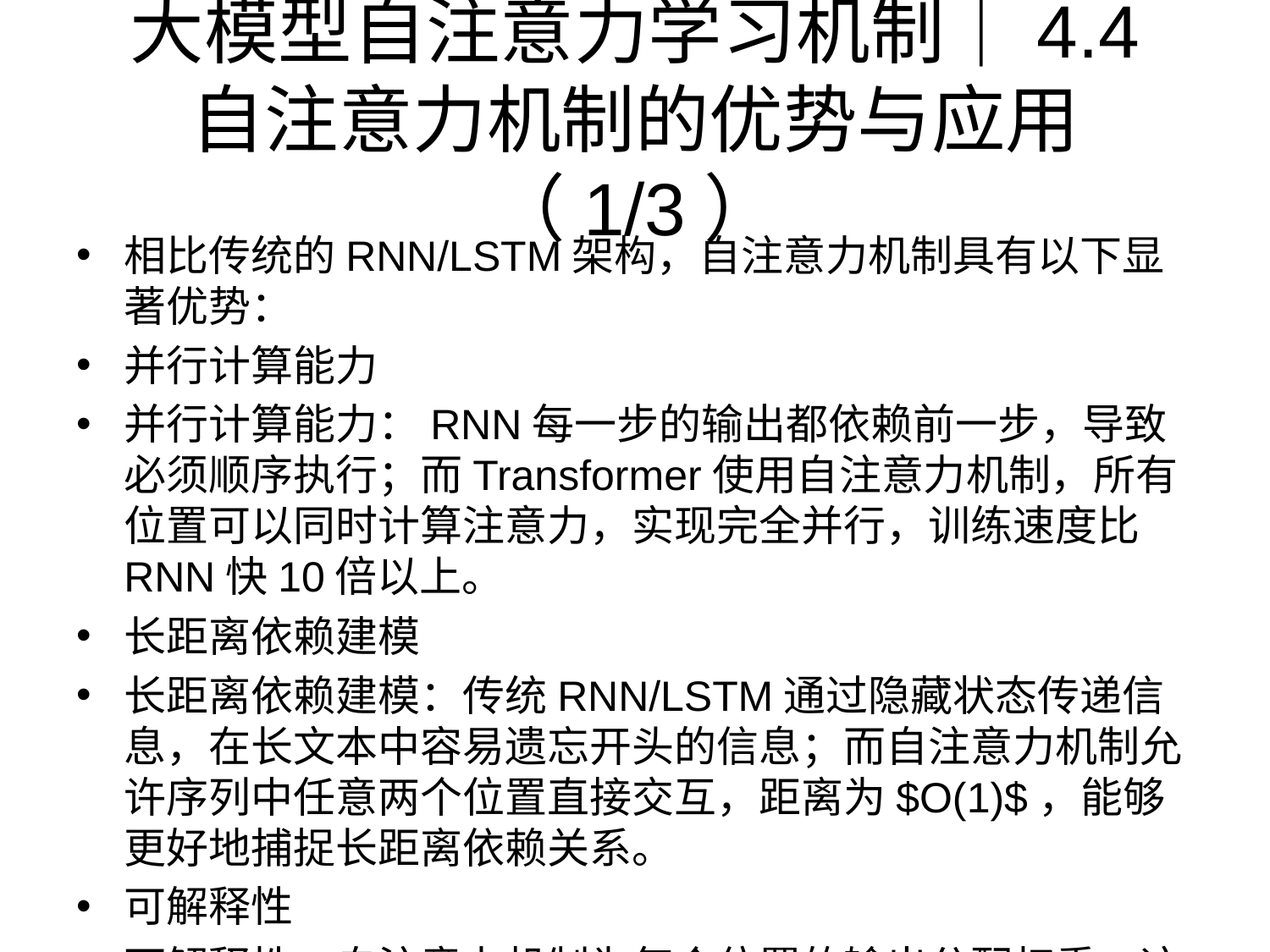

# 大模型自注意力学习机制｜4.4 自注意力机制的优势与应用（1/3）
相比传统的RNN/LSTM架构，自注意力机制具有以下显著优势：
并行计算能力
并行计算能力：RNN每一步的输出都依赖前一步，导致必须顺序执行；而Transformer使用自注意力机制，所有位置可以同时计算注意力，实现完全并行，训练速度比RNN快10倍以上。
长距离依赖建模
长距离依赖建模：传统RNN/LSTM通过隐藏状态传递信息，在长文本中容易遗忘开头的信息；而自注意力机制允许序列中任意两个位置直接交互，距离为$O(1)$，能够更好地捕捉长距离依赖关系。
可解释性
可解释性：自注意力机制为每个位置的输出分配权重，这些权重表明了输入序列中不同位置对输出的贡献，使模型具有更好的可解释性。
自注意力机制的应用